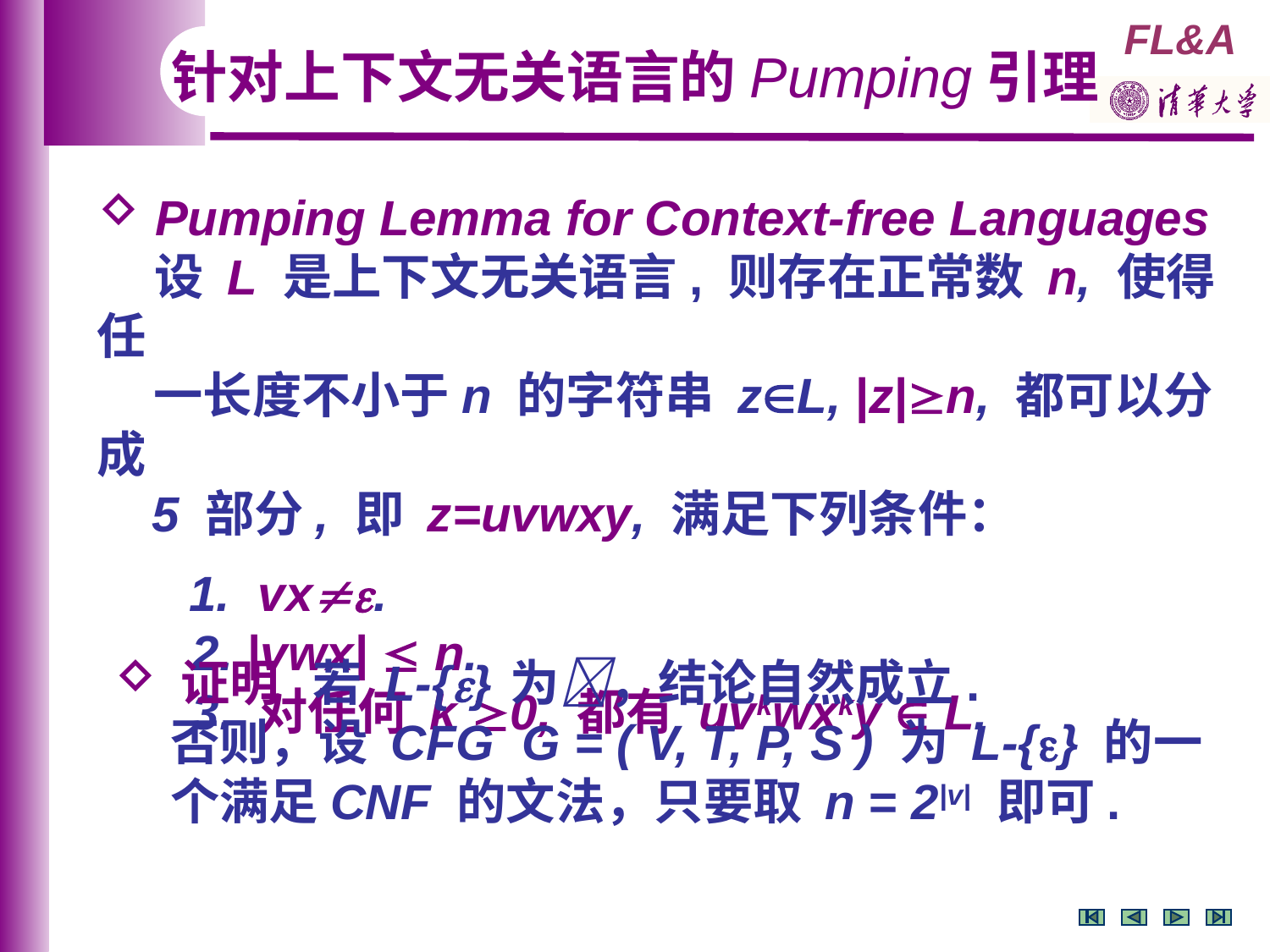

针对上下文无关语言的Pumping引理
 Pumping Lemma for Context-free Languages
     设 L 是上下文无关语言, 则存在正常数 n, 使得任
    一长度不小于n 的字符串 z∈L, |z|≥n, 都可以分成
    5 部分, 即 z=uvwxy, 满足下列条件：

　      1.  vx≠ε.
        2. |vwx| ≤ n.
        3. 对任何 k ≥0, 都有 uvkwxky ∈ L.
 证明   若 L-{ε} 为Φ，结论自然成立.
    否则，设 CFG  G = ( V, T, P, S ) 为 L-{ε} 的一
    个满足CNF 的文法，只要取 n = 2|v| 即可.